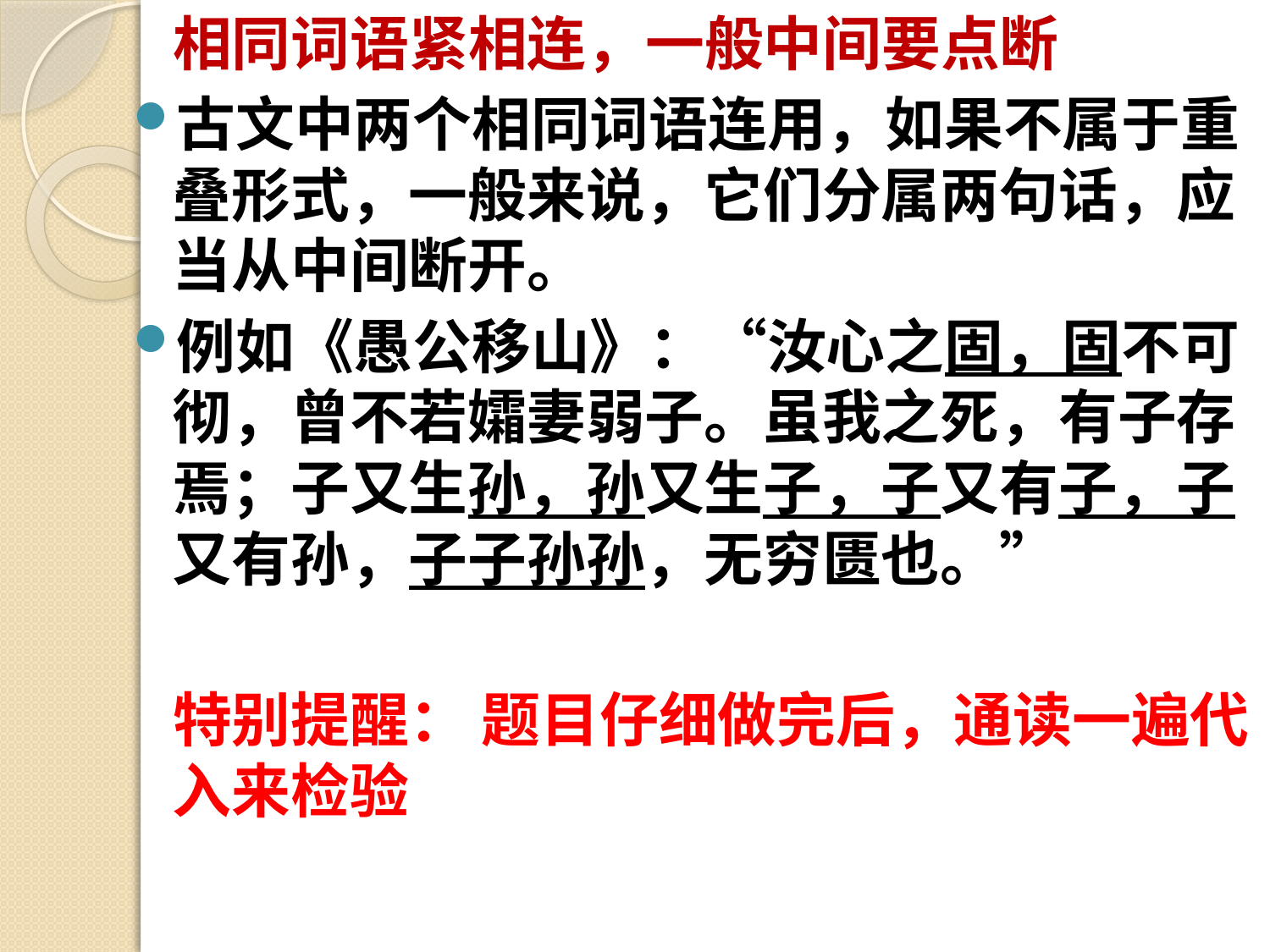

相同词语紧相连，一般中间要点断
古文中两个相同词语连用，如果不属于重叠形式，一般来说，它们分属两句话，应当从中间断开。
例如《愚公移山》：“汝心之固，固不可彻，曾不若孀妻弱子。虽我之死，有子存焉；子又生孙，孙又生子，子又有子，子又有孙，子子孙孙，无穷匮也。”

  特别提醒： 题目仔细做完后，通读一遍代入来检验